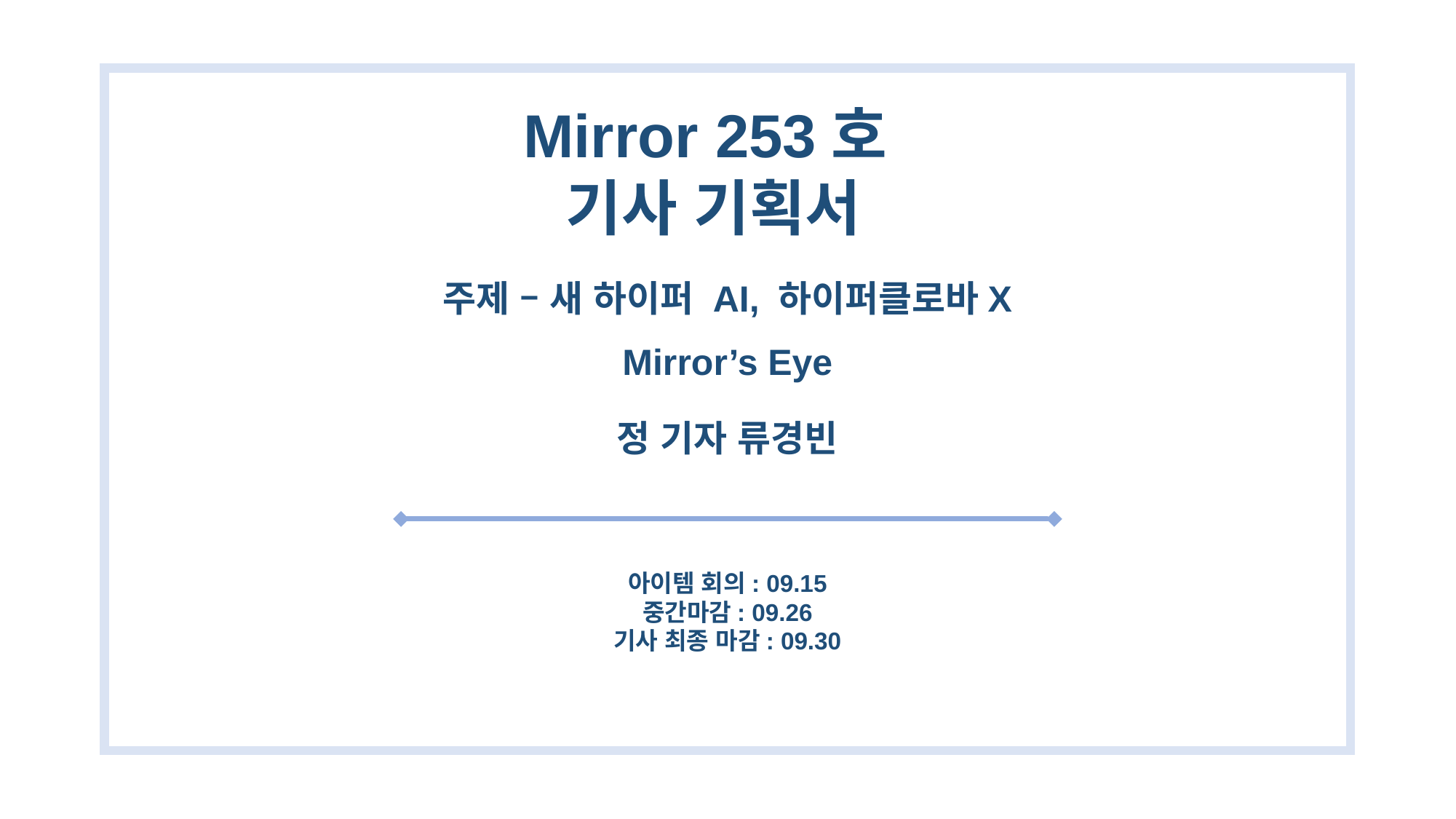

Mirror 253호
기사 기획서
주제 – 새 하이퍼 AI, 하이퍼클로바X
Mirror’s Eye

정 기자 류경빈
아이템 회의: 09.15
중간마감: 09.26
기사 최종 마감: 09.30